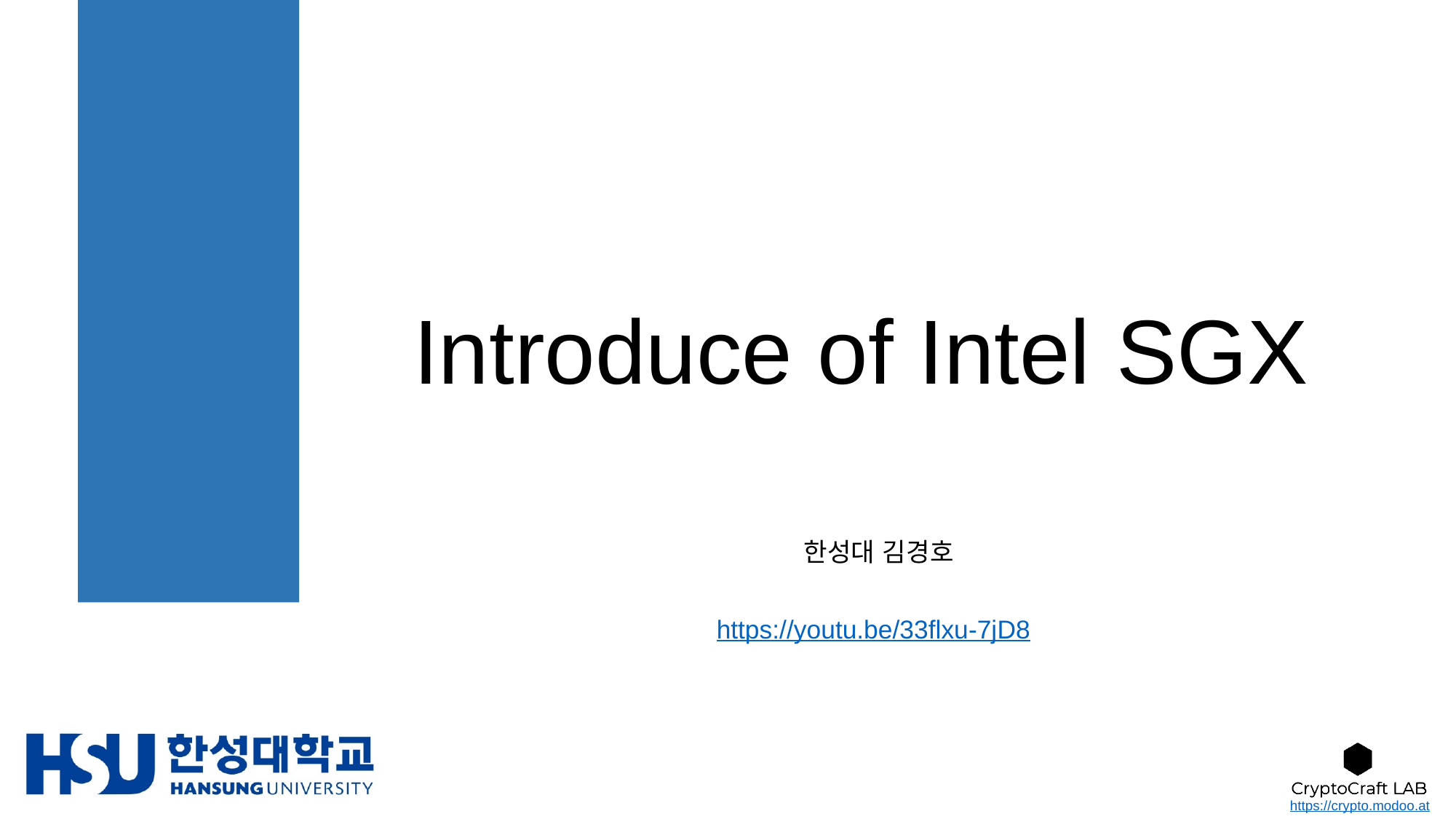

# Introduce of Intel SGX

 한성대 김경호

https://youtu.be/33flxu-7jD8